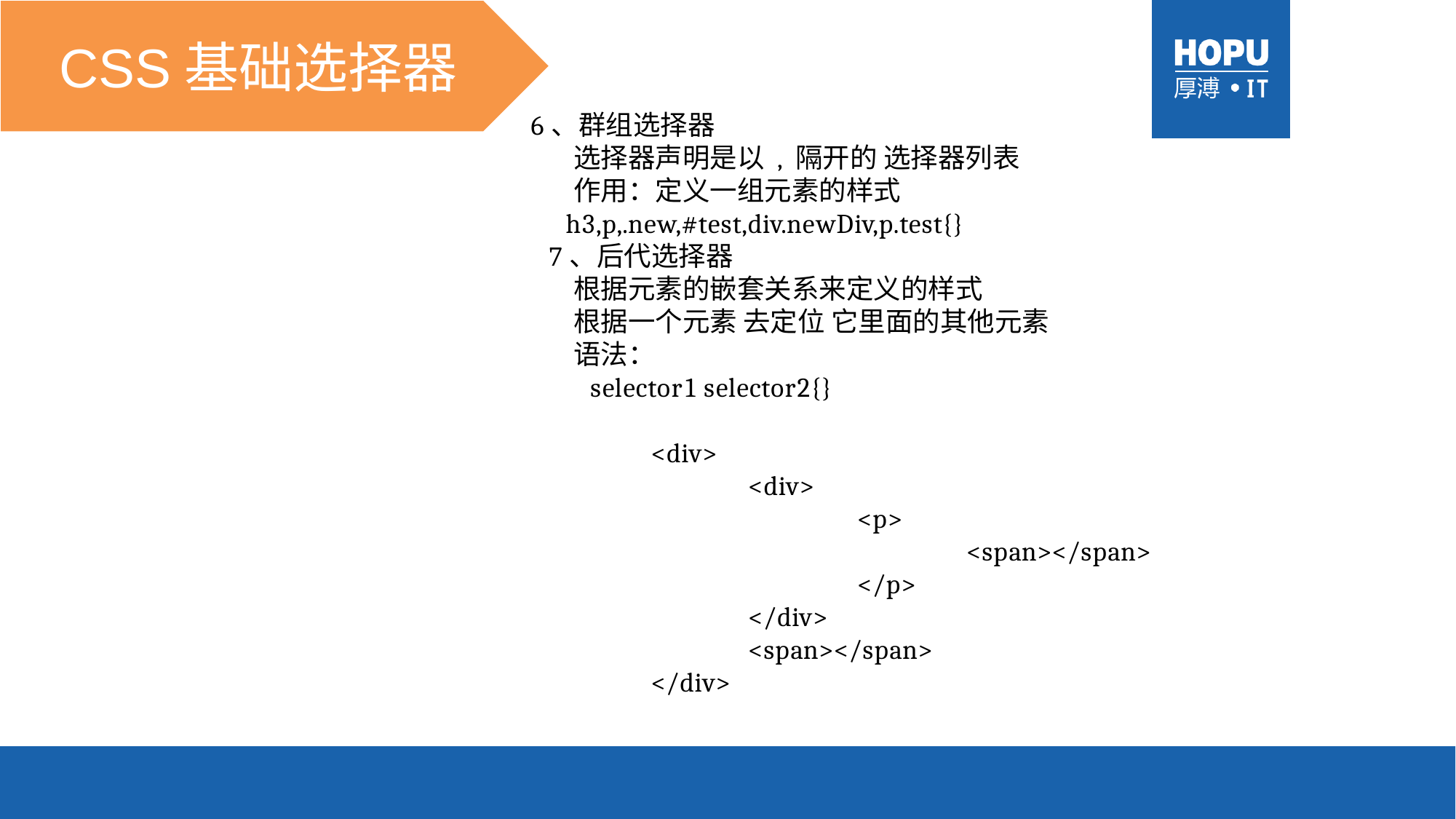

CSS基础选择器
6、群组选择器
      选择器声明是以 , 隔开的 选择器列表
      作用：定义一组元素的样式
      h3,p,.new,#test,div.newDiv,p.test{}
   7、后代选择器
      根据元素的嵌套关系来定义的样式
      根据一个元素 去定位 它里面的其他元素
      语法：
          selector1 selector2{}

	  <div>
		<div>
			<p>
				<span></span>
			</p>
		</div>
		<span></span>
	  </div>